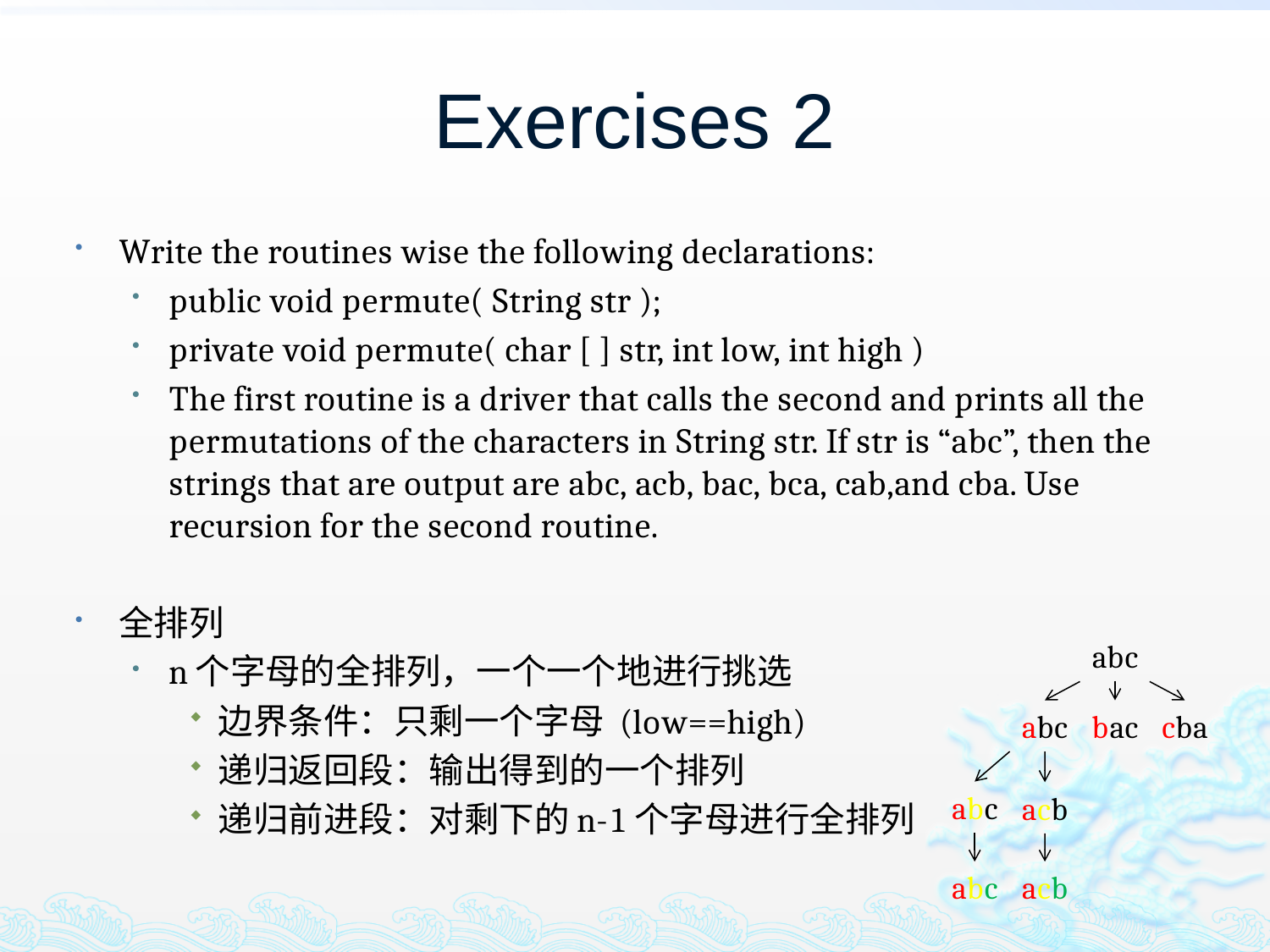

# Exercises 2
Write the routines wise the following declarations:
public void permute( String str );
private void permute( char [ ] str, int low, int high )
The first routine is a driver that calls the second and prints all the permutations of the characters in String str. If str is “abc”, then the strings that are output are abc, acb, bac, bca, cab,and cba. Use recursion for the second routine.

全排列
n个字母的全排列，一个一个地进行挑选
边界条件：只剩一个字母 (low==high)
递归返回段：输出得到的一个排列
递归前进段：对剩下的n-1个字母进行全排列

abc
abc
bac
cba
abc
acb
abc
acb